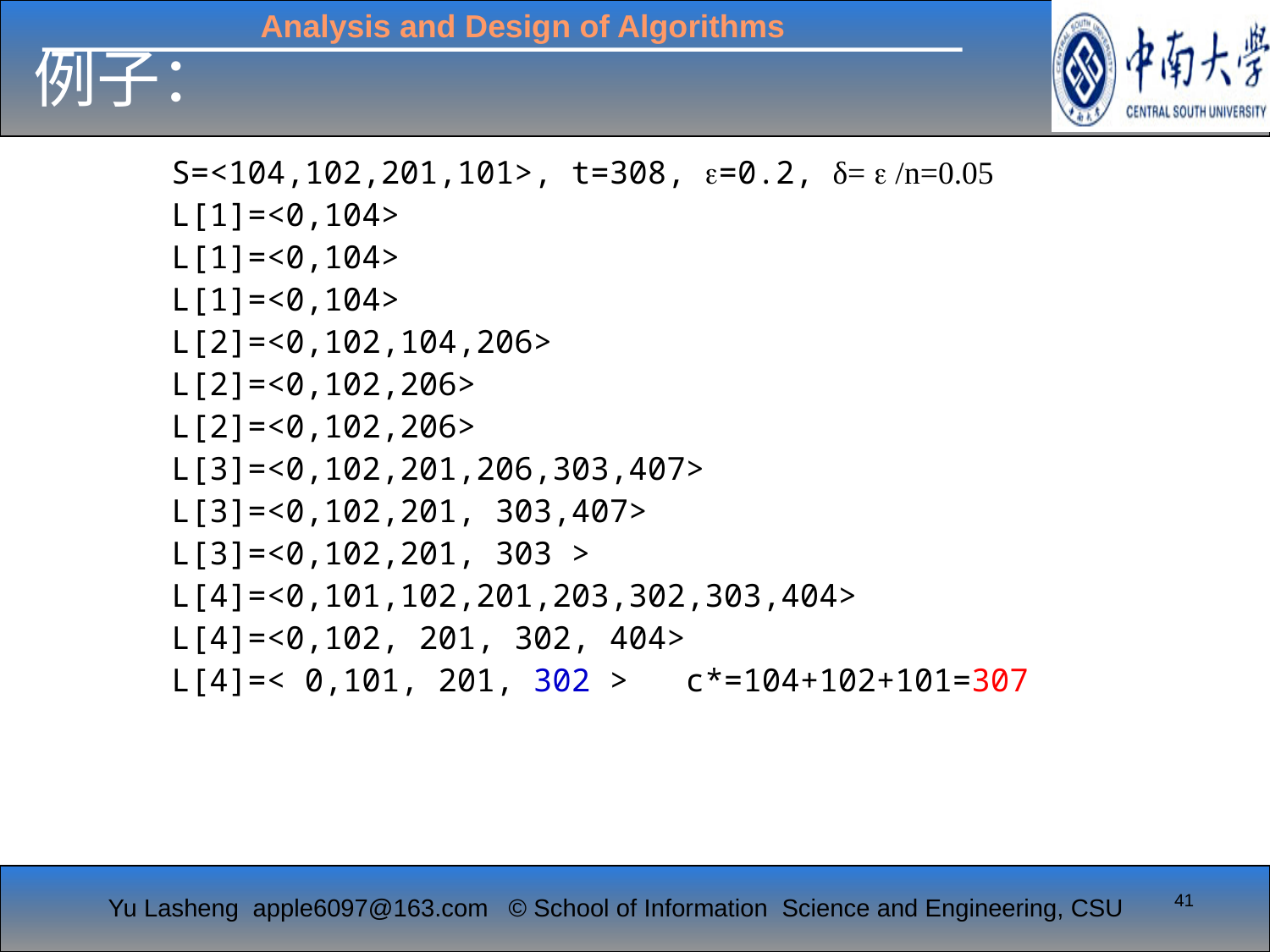

# 例子：
S=<104,102,201,101>, t=308, ε=0.2, δ= ε /n=0.05
L[1]=<0,104>
L[1]=<0,104>
L[1]=<0,104>
L[2]=<0,102,104,206>
L[2]=<0,102,206>
L[2]=<0,102,206>
L[3]=<0,102,201,206,303,407>
L[3]=<0,102,201, 303,407>
L[3]=<0,102,201, 303 >
L[4]=<0,101,102,201,203,302,303,404>
L[4]=<0,102, 201, 302, 404>
L[4]=< 0,101, 201, 302 >   c*=104+102+101=307

41